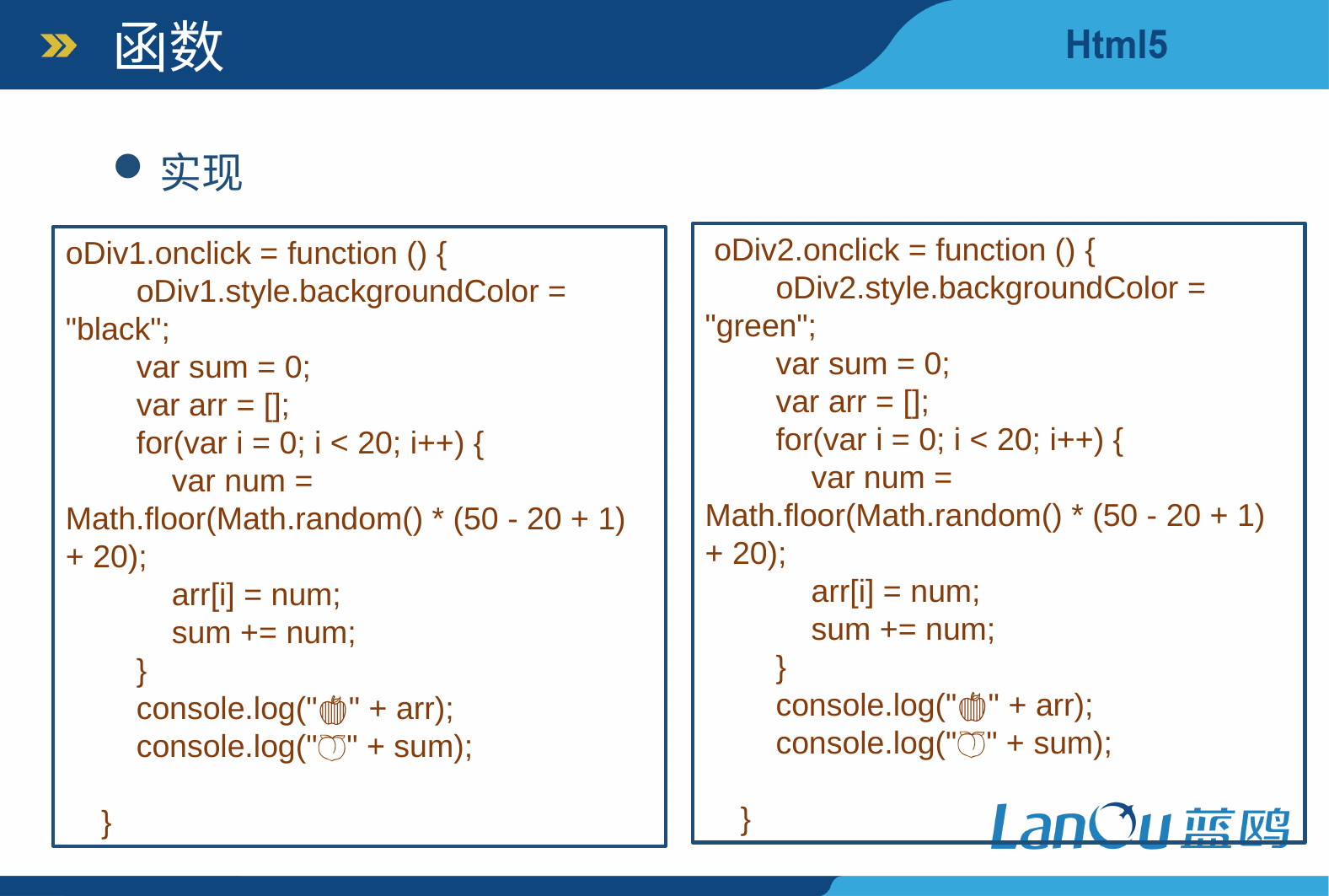

函数

实现

 oDiv2.onclick = function () {
        oDiv2.style.backgroundColor = "green";
        var sum = 0;
        var arr = [];
        for(var i = 0; i < 20; i++) {
            var num = Math.floor(Math.random() * (50 - 20 + 1) + 20);
            arr[i] = num;
            sum += num;
        }
        console.log("🍎" + arr);
        console.log("🍑" + sum);

    }
oDiv1.onclick = function () {
        oDiv1.style.backgroundColor = "black";
        var sum = 0;
        var arr = [];
        for(var i = 0; i < 20; i++) {
            var num = Math.floor(Math.random() * (50 - 20 + 1) + 20);
            arr[i] = num;
            sum += num;
        }
        console.log("🍎" + arr);
        console.log("🍑" + sum);

    }